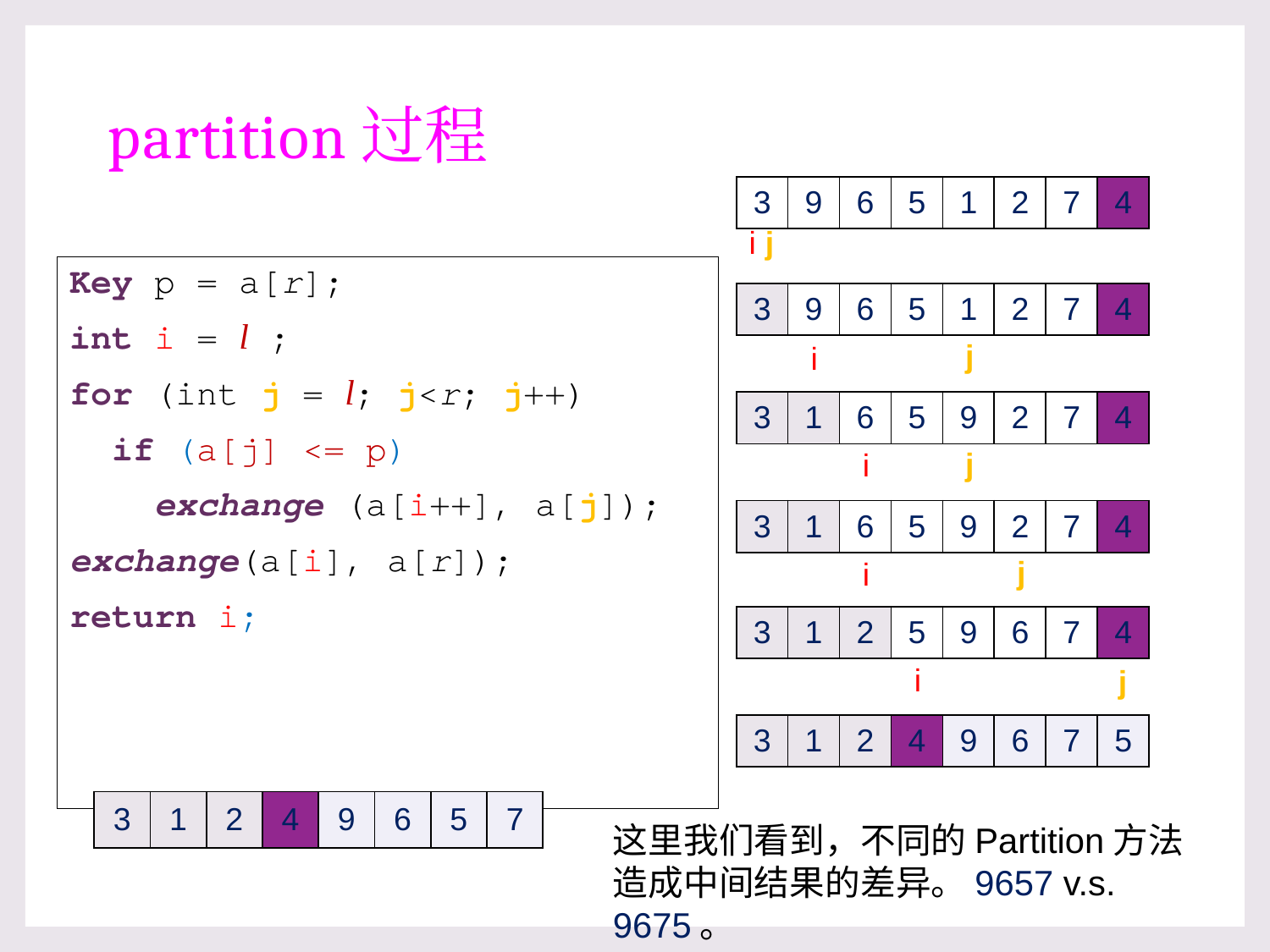

# partition过程
| 3 | 9 | 6 | 5 | 1 | 2 | 7 | 4 |
| --- | --- | --- | --- | --- | --- | --- | --- |
i
j
Key p = a[r];
int i = l ;
for (int j = l; j<r; j++)
  if (a[j] <= p)
    exchange (a[i++], a[j]);
exchange(a[i], a[r]);
return i;
| 3 | 9 | 6 | 5 | 1 | 2 | 7 | 4 |
| --- | --- | --- | --- | --- | --- | --- | --- |
j
i
| 3 | 1 | 6 | 5 | 9 | 2 | 7 | 4 |
| --- | --- | --- | --- | --- | --- | --- | --- |
j
i
| 3 | 1 | 6 | 5 | 9 | 2 | 7 | 4 |
| --- | --- | --- | --- | --- | --- | --- | --- |
j
i
| 3 | 1 | 2 | 5 | 9 | 6 | 7 | 4 |
| --- | --- | --- | --- | --- | --- | --- | --- |
i
j
| 3 | 1 | 2 | 4 | 9 | 6 | 7 | 5 |
| --- | --- | --- | --- | --- | --- | --- | --- |
| 3 | 1 | 2 | 4 | 9 | 6 | 5 | 7 |
| --- | --- | --- | --- | --- | --- | --- | --- |
这里我们看到，不同的Partition方法
造成中间结果的差异。9657 v.s. 9675。